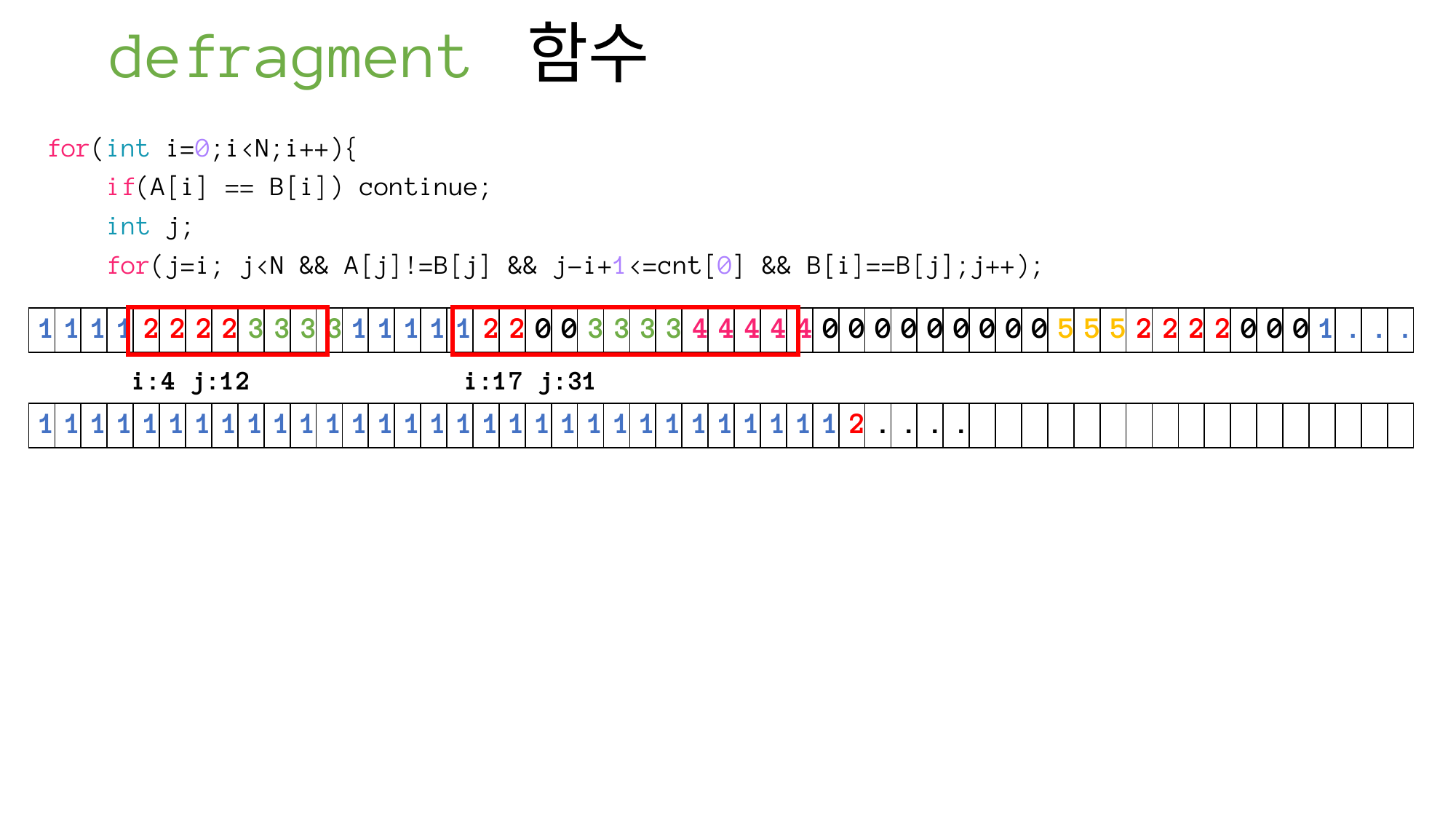

# defragment 함수
for(int i=0;i<N;i++){
    if(A[i] == B[i]) continue;
    int j;
    for(j=i; j<N && A[j]!=B[j] && j-i+1<=cnt[0] && B[i]==B[j];j++);

| 1 | 1 | 1 | 1 | 2 | 2 | 2 | 2 | 3 | 3 | 3 | 3 | 1 | 1 | 1 | 1 | 1 | 2 | 2 | 0 | 0 | 3 | 3 | 3 | 3 | 4 | 4 | 4 | 4 | 4 | 0 | 0 | 0 | 0 | 0 | 0 | 0 | 0 | 0 | 5 | 5 | 5 | 2 | 2 | 2 | 2 | 0 | 0 | 0 | 1 | . | . | . |
| --- | --- | --- | --- | --- | --- | --- | --- | --- | --- | --- | --- | --- | --- | --- | --- | --- | --- | --- | --- | --- | --- | --- | --- | --- | --- | --- | --- | --- | --- | --- | --- | --- | --- | --- | --- | --- | --- | --- | --- | --- | --- | --- | --- | --- | --- | --- | --- | --- | --- | --- | --- | --- |
i:4 j:12
i:17 j:31
| 1 | 1 | 1 | 1 | 1 | 1 | 1 | 1 | 1 | 1 | 1 | 1 | 1 | 1 | 1 | 1 | 1 | 1 | 1 | 1 | 1 | 1 | 1 | 1 | 1 | 1 | 1 | 1 | 1 | 1 | 1 | 2 | . | . | . | . |  |  |  |  |  |  |  |  |  |  |  |  |  |  |  |  |  |
| --- | --- | --- | --- | --- | --- | --- | --- | --- | --- | --- | --- | --- | --- | --- | --- | --- | --- | --- | --- | --- | --- | --- | --- | --- | --- | --- | --- | --- | --- | --- | --- | --- | --- | --- | --- | --- | --- | --- | --- | --- | --- | --- | --- | --- | --- | --- | --- | --- | --- | --- | --- | --- |